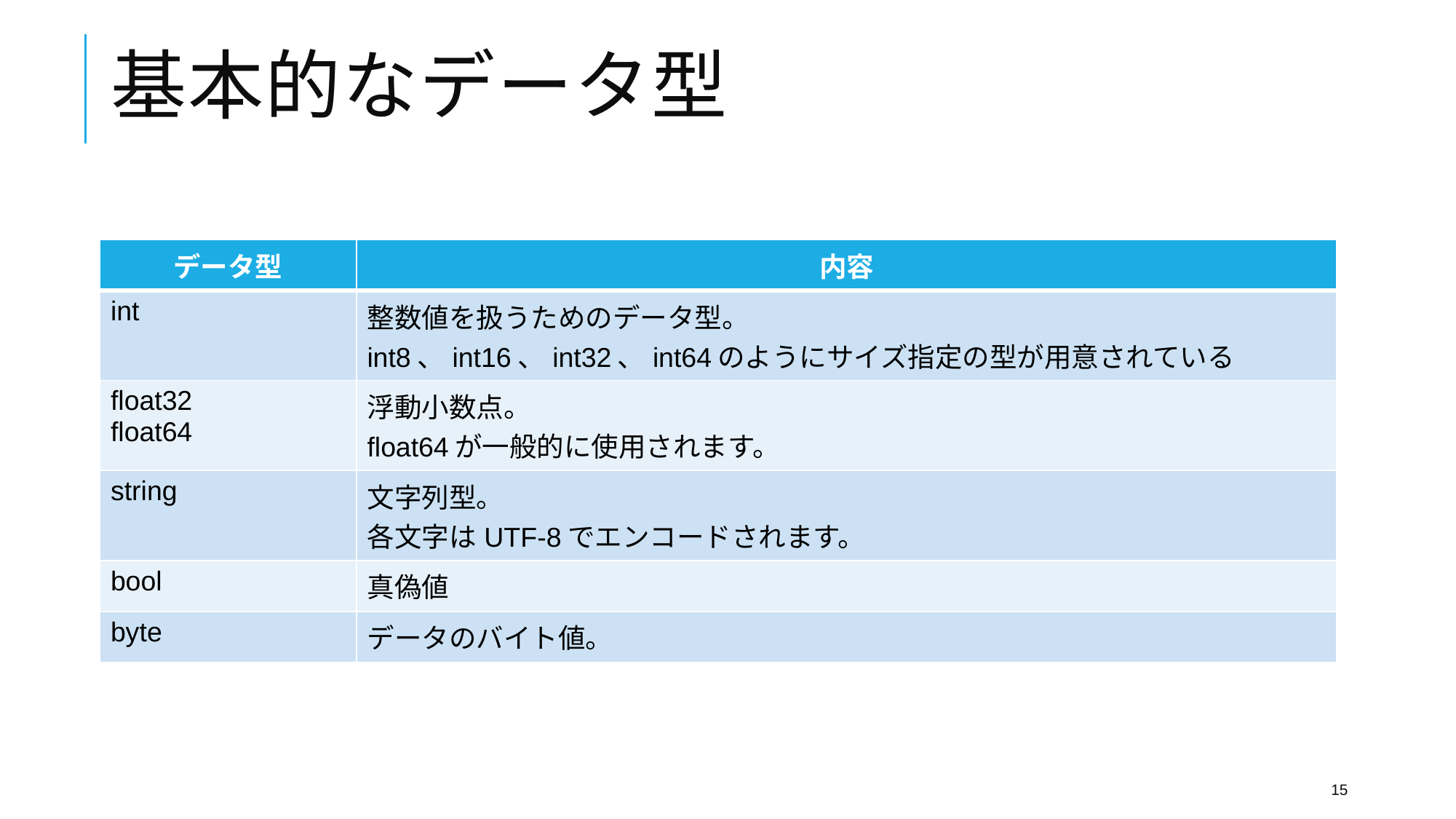

# 基本的なデータ型
| データ型 | 内容 |
| --- | --- |
| int | 整数値を扱うためのデータ型。 int8、int16、int32、int64のようにサイズ指定の型が用意されている |
| float32 float64 | 浮動小数点。 float64が一般的に使用されます。 |
| string | 文字列型。 各文字はUTF-8でエンコードされます。 |
| bool | 真偽値 |
| byte | データのバイト値。 |
15